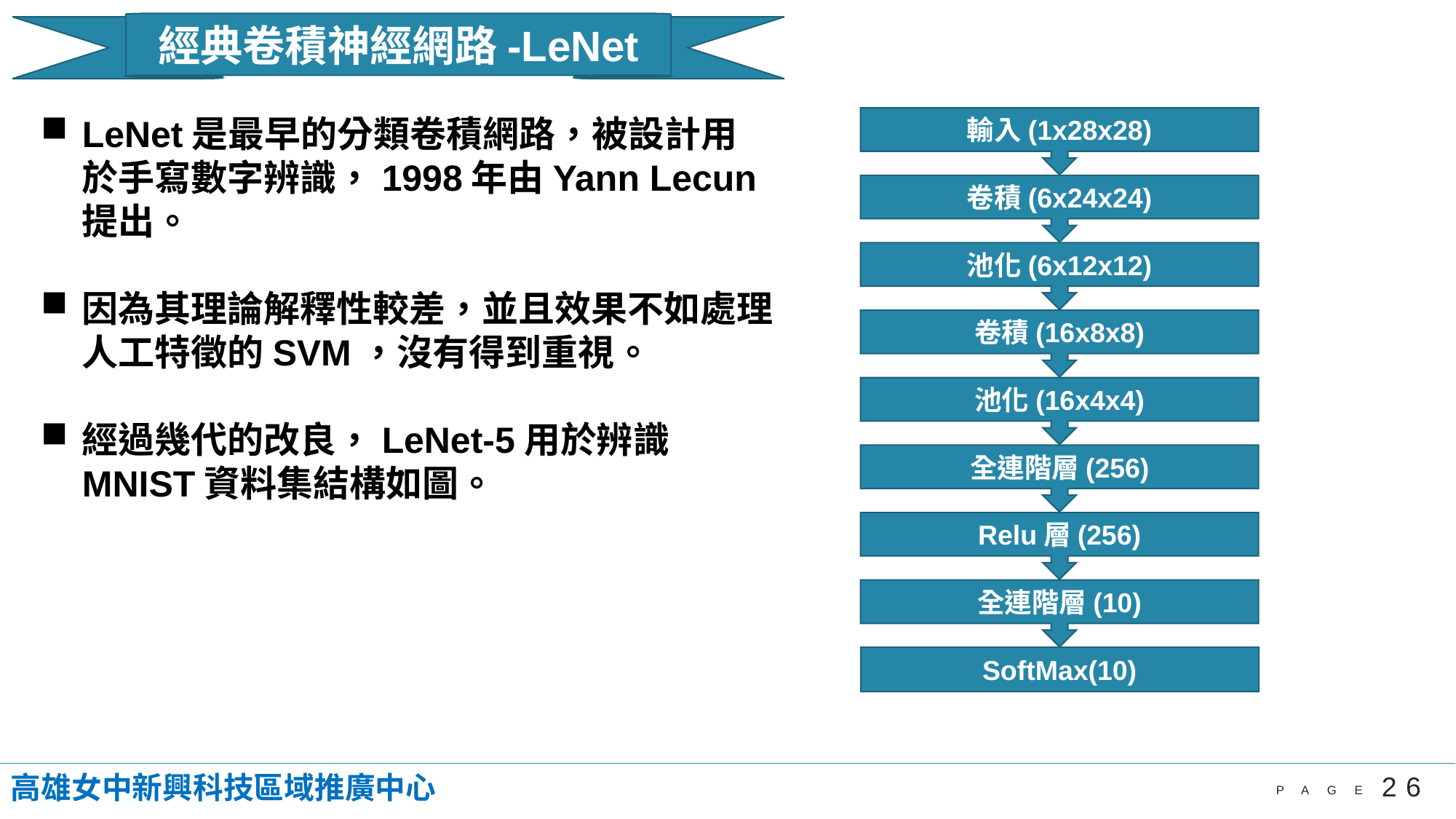

經典卷積神經網路-LeNet
LeNet是最早的分類卷積網路，被設計用於手寫數字辨識，1998年由Yann Lecun提出。

因為其理論解釋性較差，並且效果不如處理人工特徵的SVM，沒有得到重視。

經過幾代的改良，LeNet-5用於辨識MNIST資料集結構如圖。

輸入(1x28x28)
卷積(6x24x24)
池化(6x12x12)
卷積(16x8x8)
池化(16x4x4)
全連階層(256)
Relu層(256)
全連階層(10)
SoftMax(10)
高雄女中新興科技區域推廣中心